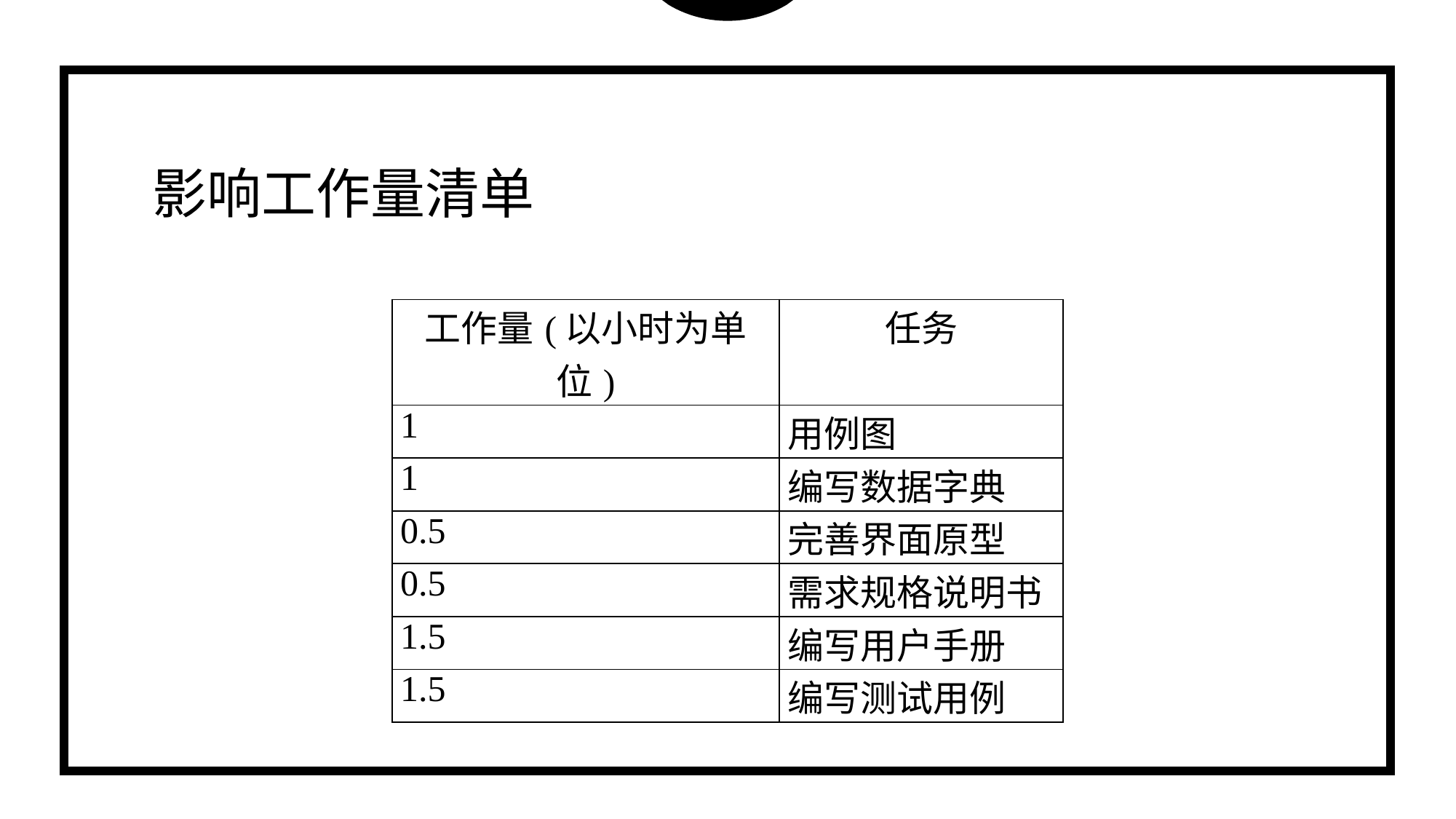

影响工作量清单
| 工作量(以小时为单位) | 任务 |
| --- | --- |
| 1 | 用例图 |
| 1 | 编写数据字典 |
| 0.5 | 完善界面原型 |
| 0.5 | 需求规格说明书 |
| 1.5 | 编写用户手册 |
| 1.5 | 编写测试用例 |